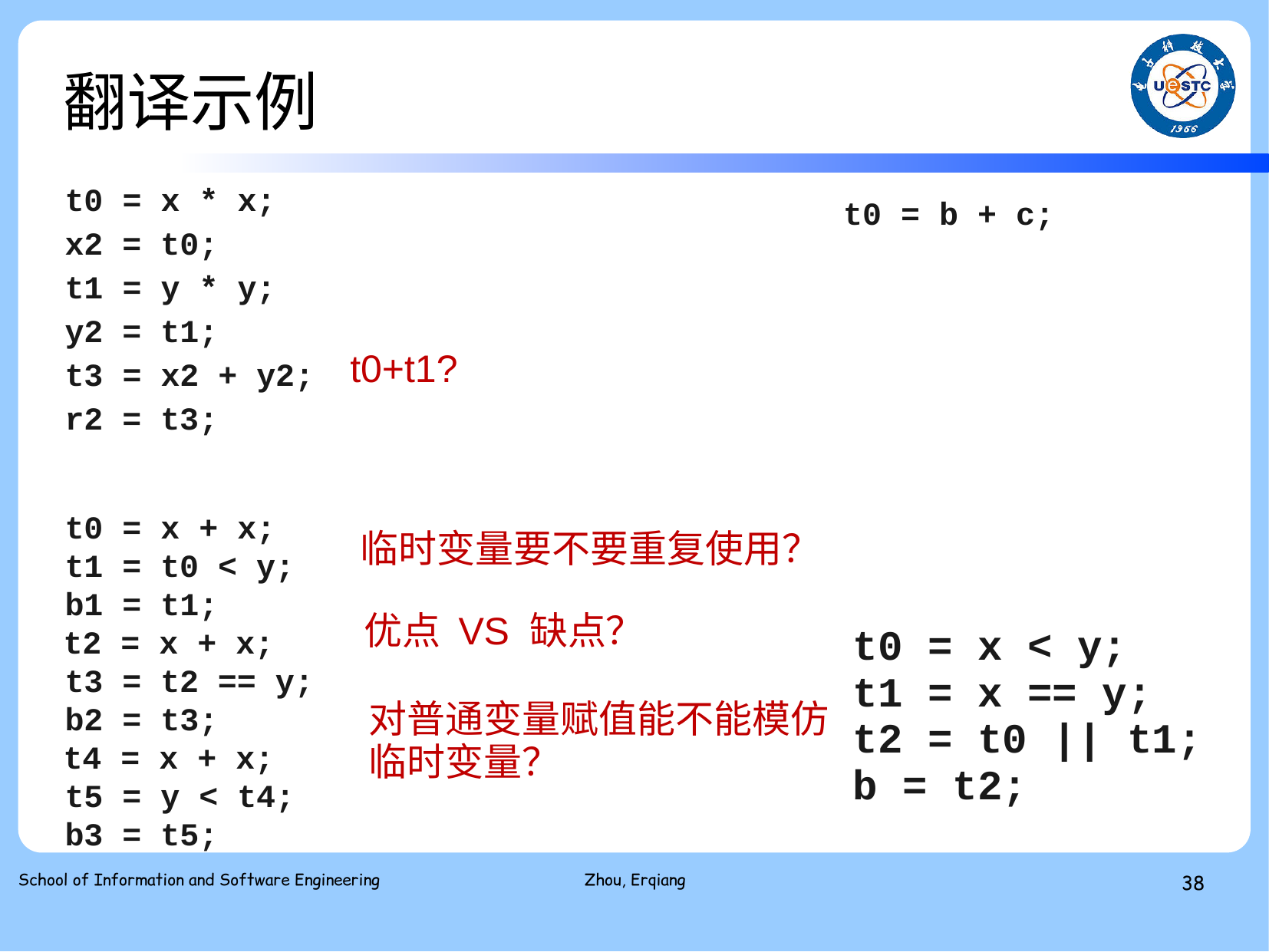

# 翻译示例
t0 = x * x;
x2 = t0;
t1 = y * y;
y2 = t1;
t3 = x2 + y2;
r2 = t3;
t0 = b + c;

t0+t1?
t0 = x + x;
t1 = t0 < y;
b1 = t1;
t2 = x + x;
t3 = t2 == y;
b2 = t3;
t4 = x + x;
t5 = y < t4;
b3 = t5;
临时变量要不要重复使用？
优点 VS 缺点？
t0 = x < y;
t1 = x == y;
t2 = t0 || t1;
b = t2;
对普通变量赋值能不能模仿
临时变量？
School of Information and Software Engineering
Zhou, Erqiang
38